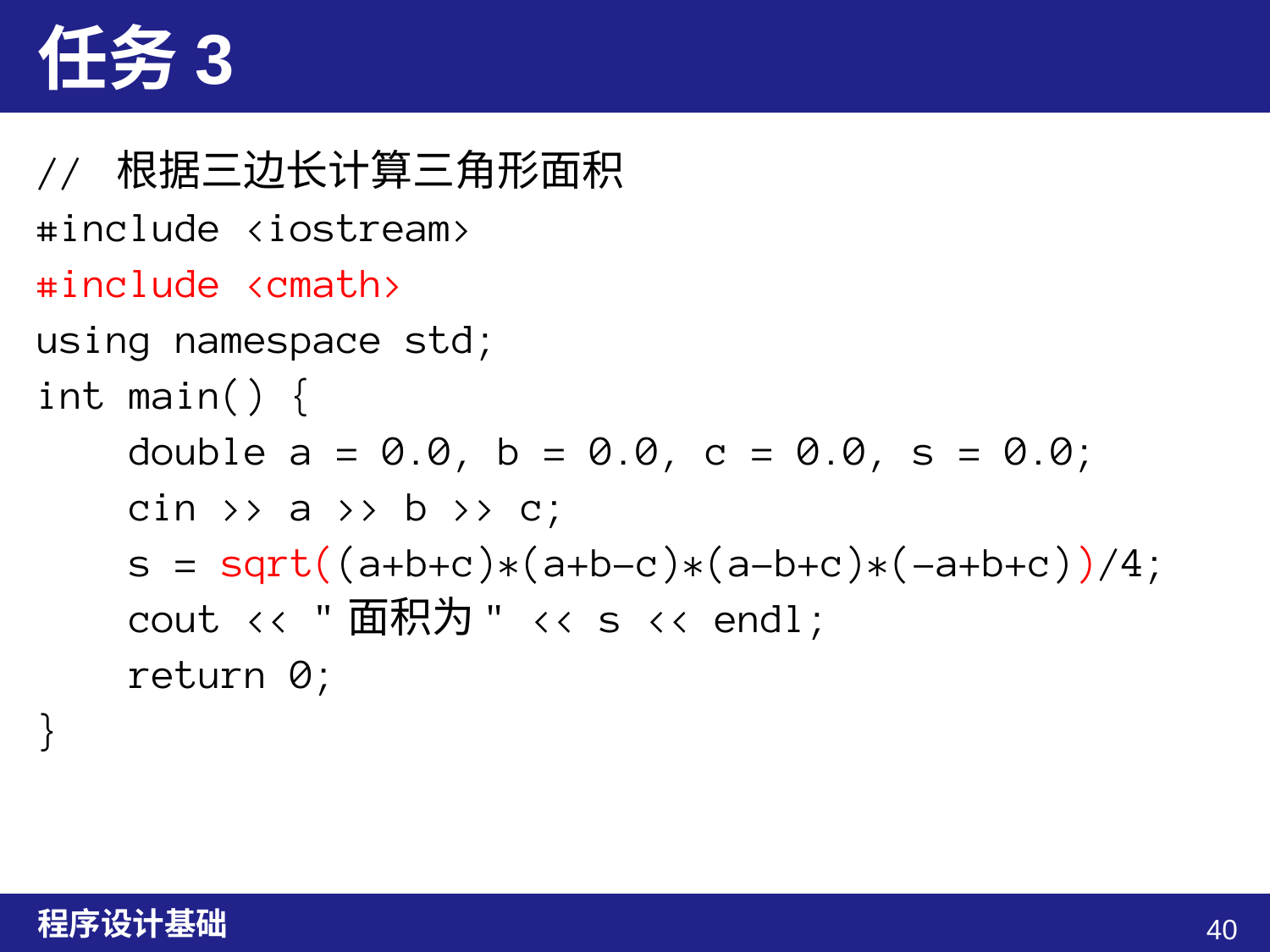

# 任务3
// 根据三边长计算三角形面积
#include <iostream>
#include <cmath>
using namespace std;
int main() {
    double a = 0.0, b = 0.0, c = 0.0, s = 0.0;
    cin >> a >> b >> c;
    s = sqrt((a+b+c)*(a+b-c)*(a-b+c)*(-a+b+c))/4;
    cout << "面积为" << s << endl;
    return 0;
}